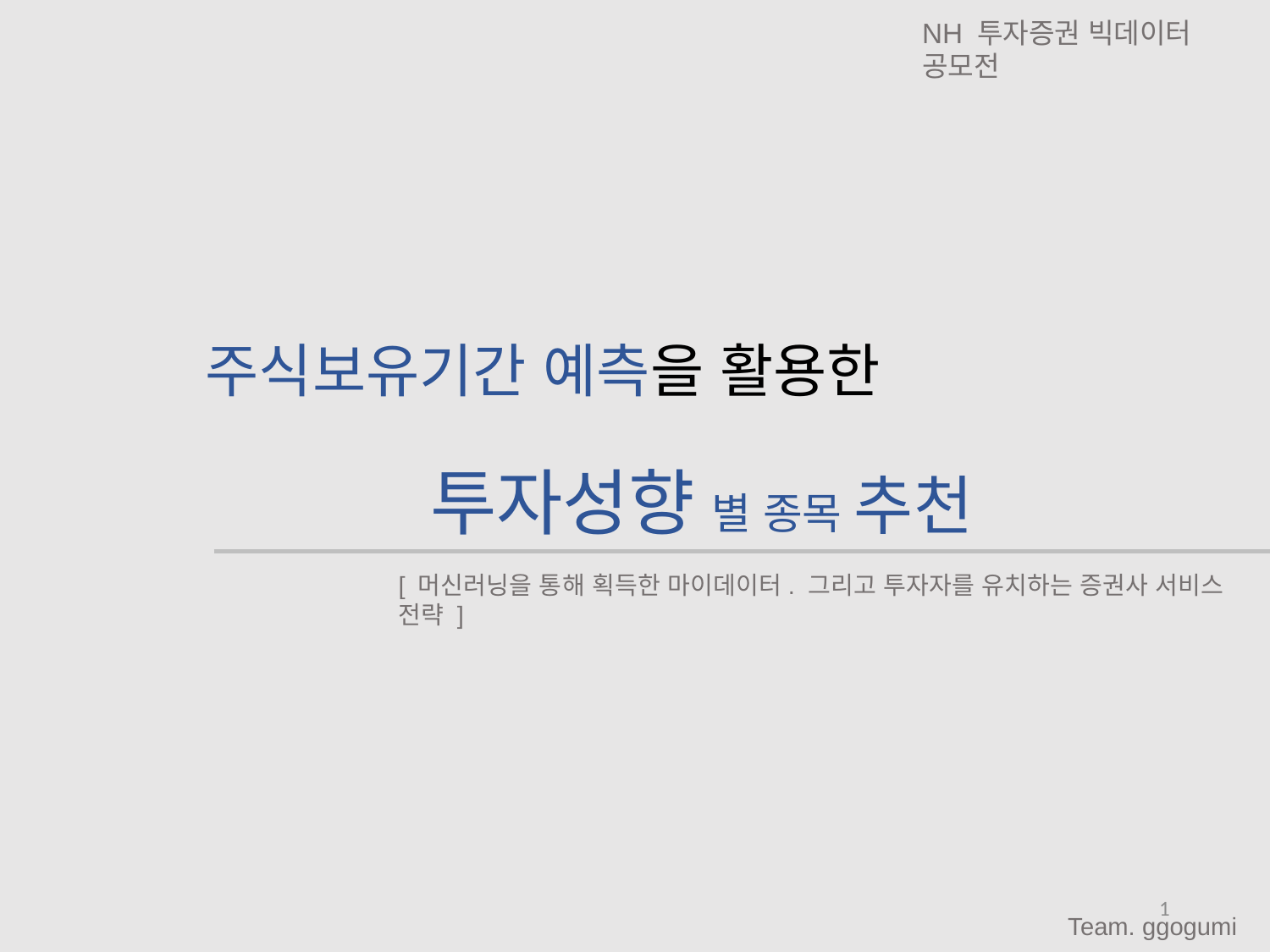

NH 투자증권 빅데이터 공모전
주식보유기간 예측을 활용한
# 투자성향 별 종목 추천
[ 머신러닝을 통해 획득한 마이데이터. 그리고 투자자를 유치하는 증권사 서비스 전략 ]
1
Team. ggogumi